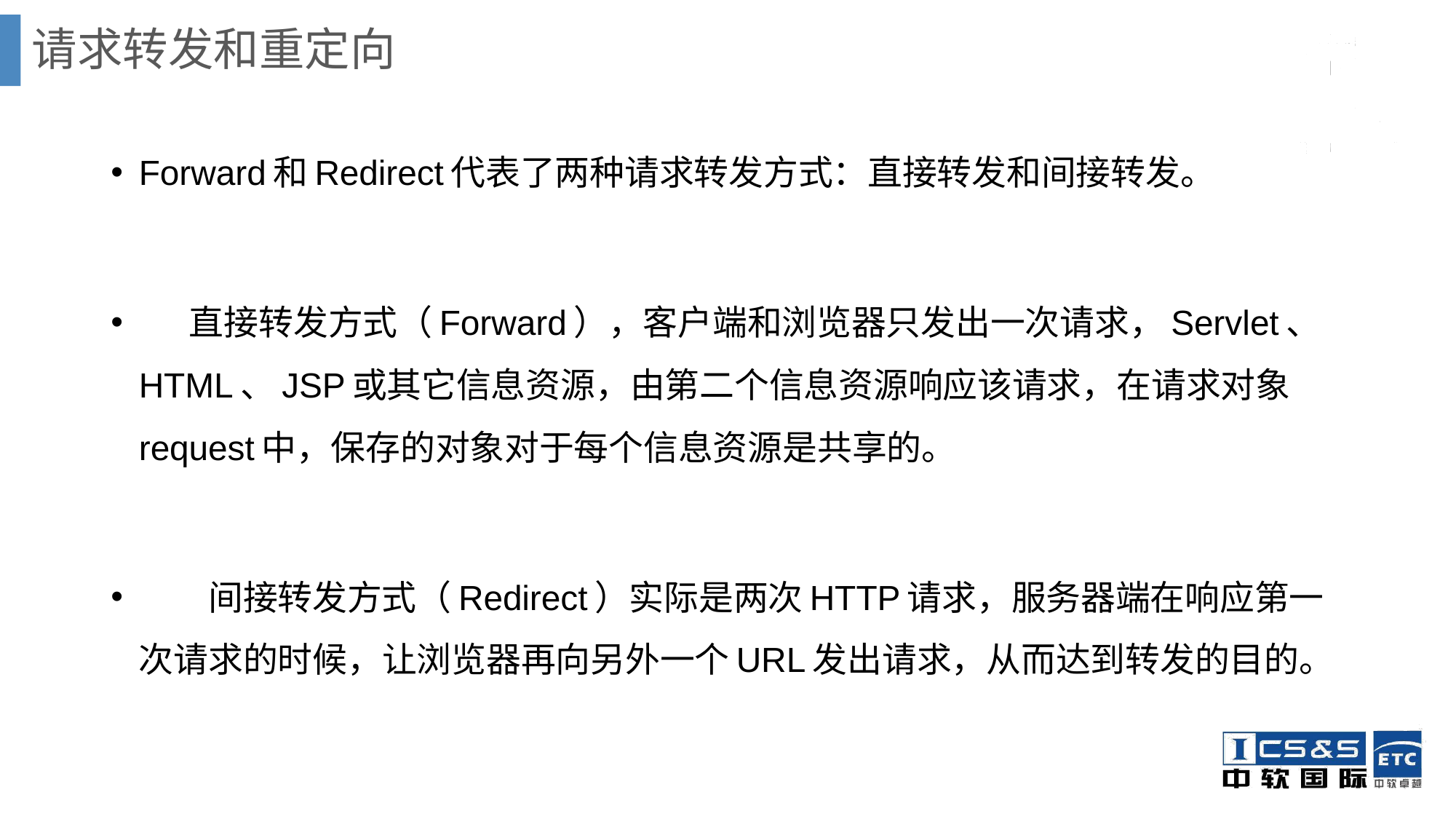

# 请求转发和重定向
Forward和Redirect代表了两种请求转发方式：直接转发和间接转发。

　  直接转发方式（Forward），客户端和浏览器只发出一次请求，Servlet、HTML、JSP或其它信息资源，由第二个信息资源响应该请求，在请求对象request中，保存的对象对于每个信息资源是共享的。

　　间接转发方式（Redirect）实际是两次HTTP请求，服务器端在响应第一次请求的时候，让浏览器再向另外一个URL发出请求，从而达到转发的目的。